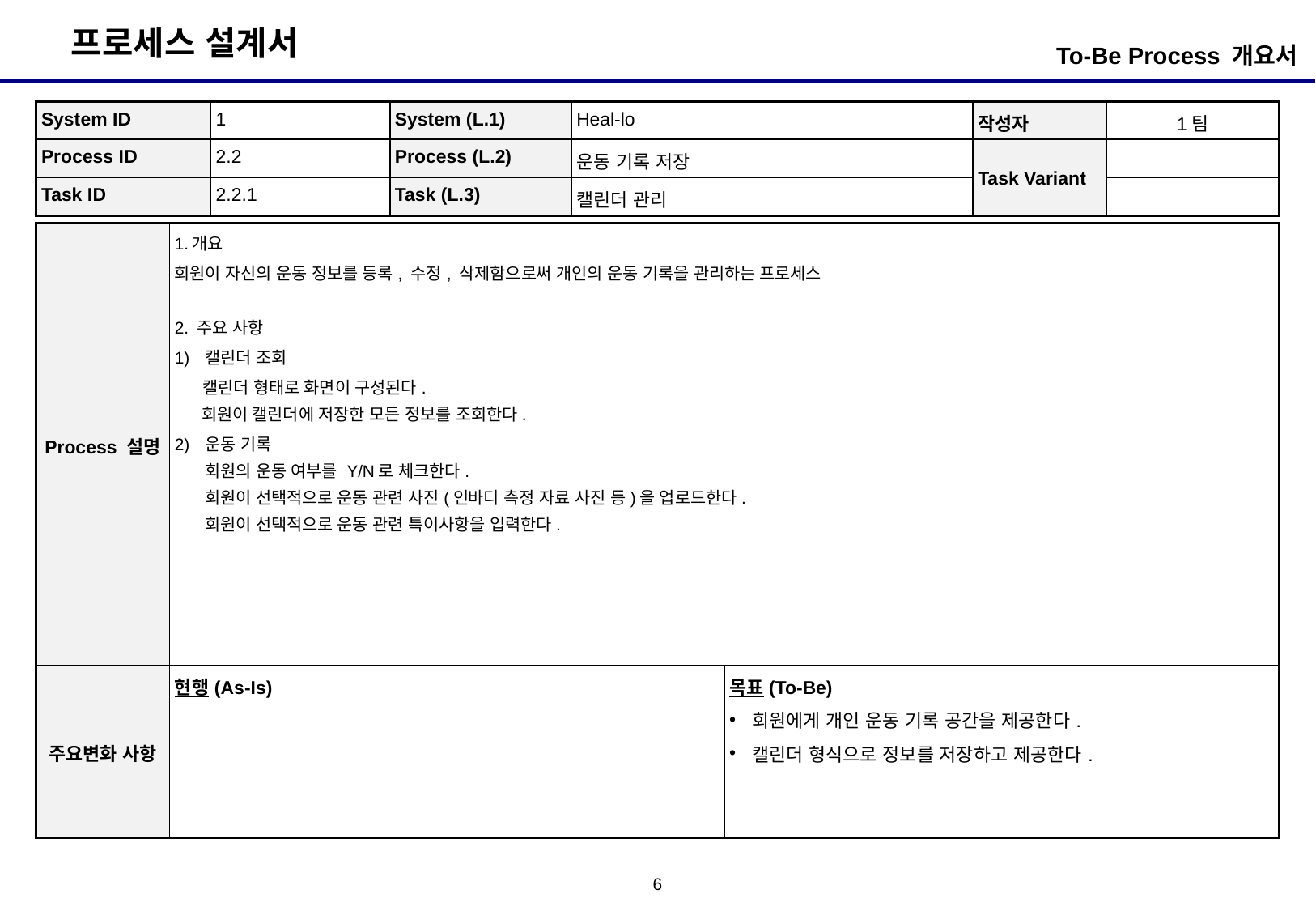

To-Be Process 개요서
| System ID | 1 | System (L.1) | Heal-lo | 작성자 | 1팀 |
| --- | --- | --- | --- | --- | --- |
| Process ID | 2.2 | Process (L.2) | 운동 기록 저장 | Task Variant |  |
| Task ID | 2.2.1 | Task (L.3) | 캘린더 관리 |  |  |
| Process 설명 | 1.개요 회원이 자신의 운동 정보를 등록, 수정, 삭제함으로써 개인의 운동 기록을 관리하는 프로세스 2. 주요 사항 캘린더 조회 캘린더 형태로 화면이 구성된다. 회원이 캘린더에 저장한 모든 정보를 조회한다. 운동 기록 회원의 운동 여부를 Y/N로 체크한다. 회원이 선택적으로 운동 관련 사진(인바디 측정 자료 사진 등)을 업로드한다. 회원이 선택적으로 운동 관련 특이사항을 입력한다. |  |
| --- | --- | --- |
| 주요변화 사항 | 현행(As-Is) | 목표(To-Be) 회원에게 개인 운동 기록 공간을 제공한다. 캘린더 형식으로 정보를 저장하고 제공한다. |